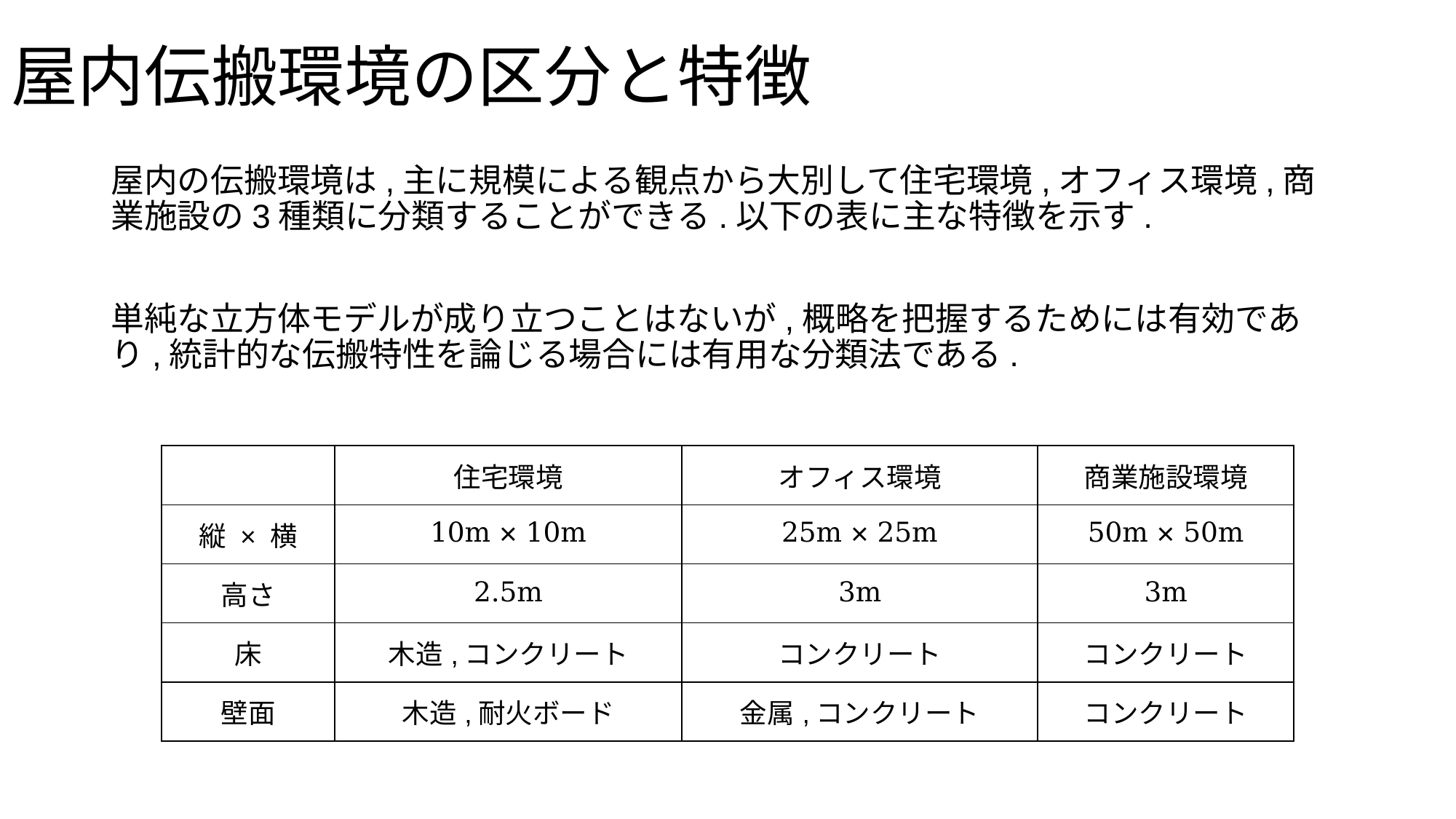

# 屋内伝搬環境の区分と特徴
屋内の伝搬環境は,主に規模による観点から大別して住宅環境,オフィス環境,商業施設の3種類に分類することができる.以下の表に主な特徴を示す.

単純な立方体モデルが成り立つことはないが,概略を把握するためには有効であり,統計的な伝搬特性を論じる場合には有用な分類法である.
|  | 住宅環境 | オフィス環境 | 商業施設環境 |
| --- | --- | --- | --- |
| 縦 × 横 | 10m × 10m | 25m × 25m | 50m × 50m |
| 高さ | 2.5m | 3m | 3m |
| 床 | 木造,コンクリート | コンクリート | コンクリート |
| 壁面 | 木造,耐火ボード | 金属,コンクリート | コンクリート |